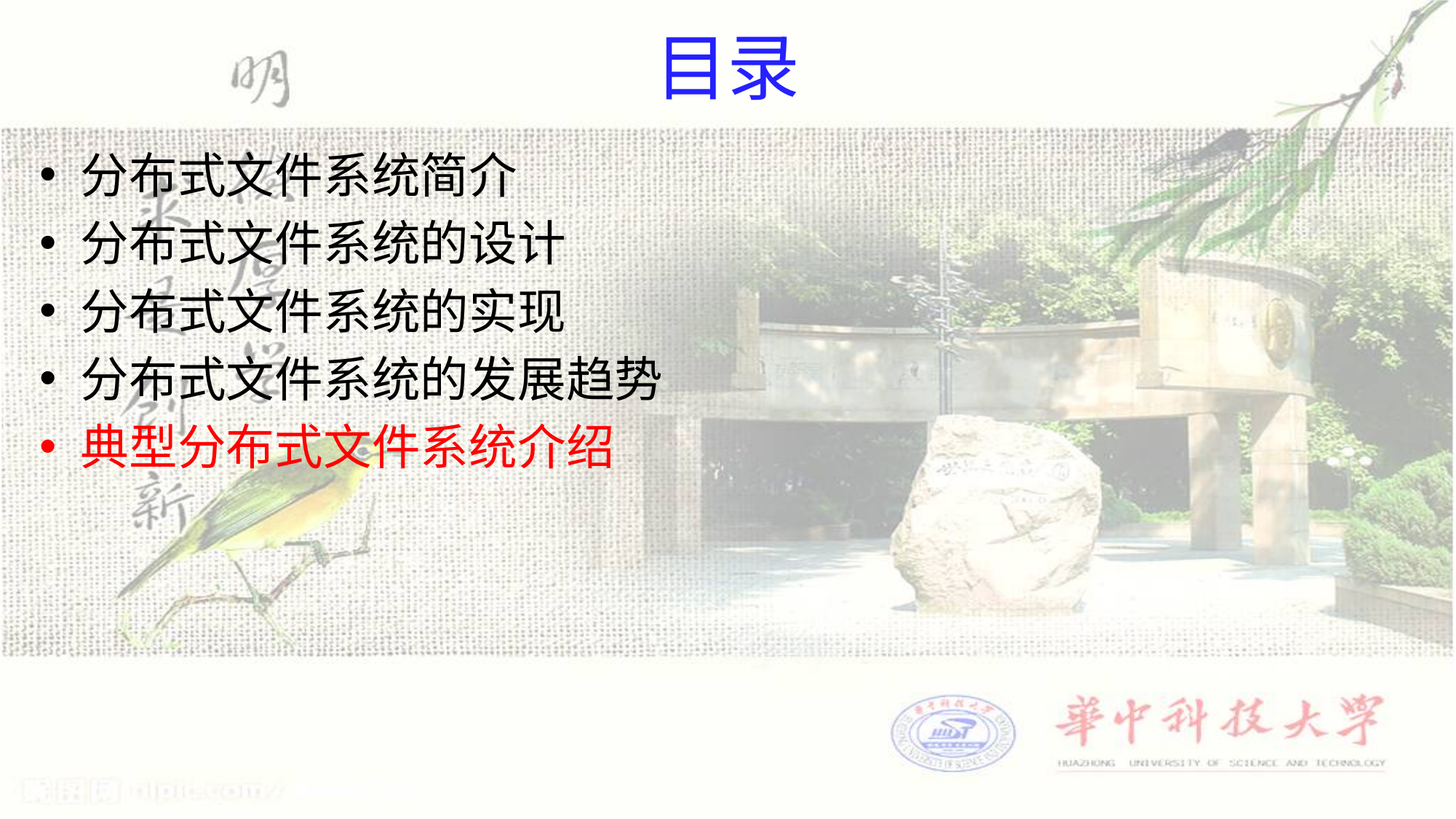

# 目录
分布式文件系统简介
分布式文件系统的设计
分布式文件系统的实现
分布式文件系统的发展趋势
典型分布式文件系统介绍